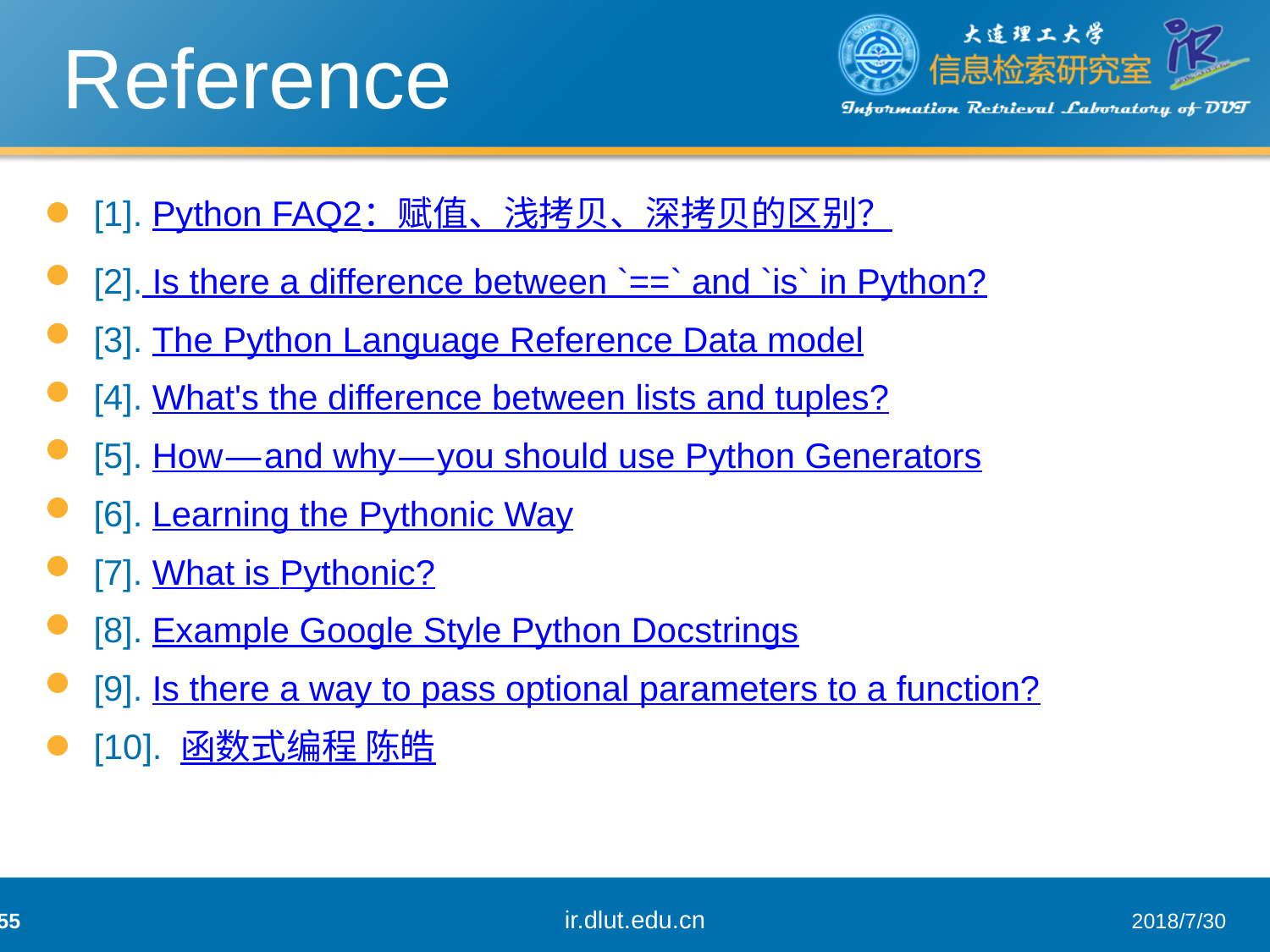

# Reference
[1]. Python FAQ2：赋值、浅拷贝、深拷贝的区别？
[2]. Is there a difference between `==` and `is` in Python?
[3]. The Python Language Reference Data model
[4]. What's the difference between lists and tuples?
[5]. How — and why — you should use Python Generators
[6]. Learning the Pythonic Way
[7]. What is Pythonic?
[8]. Example Google Style Python Docstrings
[9]. Is there a way to pass optional parameters to a function?
[10]. 函数式编程 陈皓